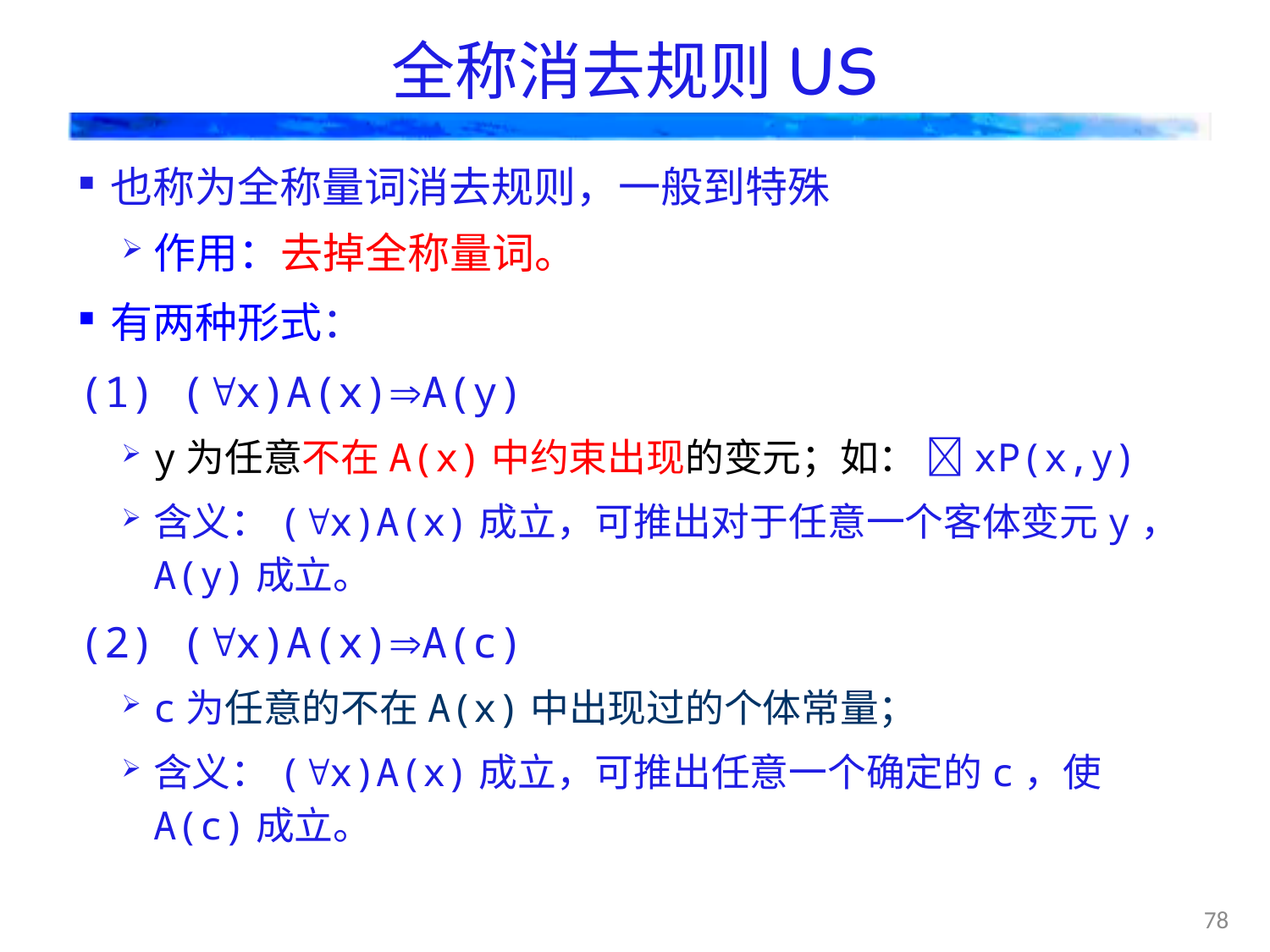

# 全称消去规则US
也称为全称量词消去规则，一般到特殊
作用：去掉全称量词。
有两种形式：
(1) (∀x)A(x)⇒A(y)
y为任意不在A(x)中约束出现的变元；如： ∀xP(x,y)
含义：(∀x)A(x)成立，可推出对于任意一个客体变元y，A(y)成立。
(2) (∀x)A(x)⇒A(c)
c为任意的不在A(x)中出现过的个体常量；
含义：(∀x)A(x)成立，可推出任意一个确定的c，使A(c)成立。
78